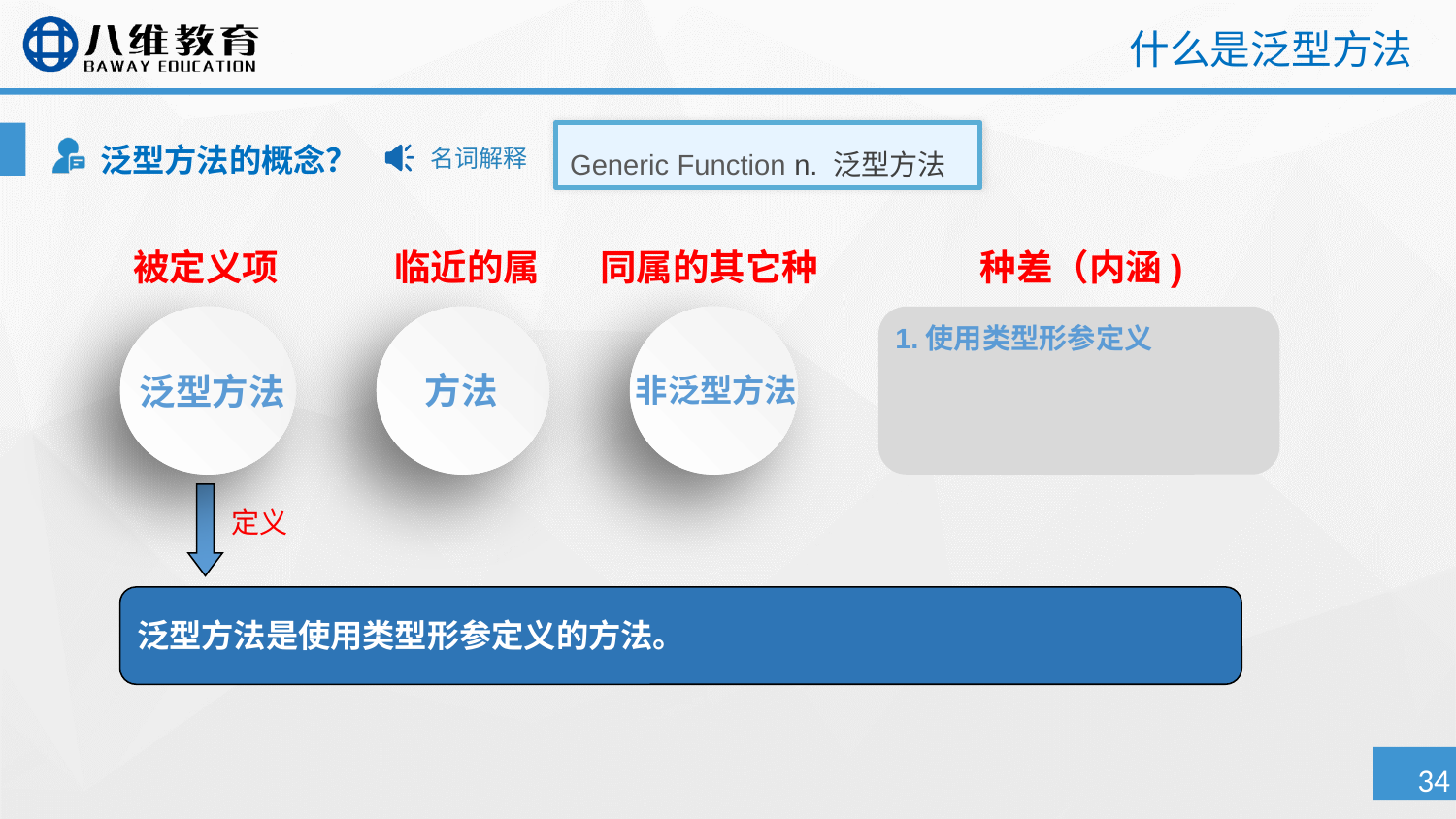

# 什么是泛型方法
Generic Function n. 泛型方法
泛型方法的概念？

名词解释
被定义项
临近的属
同属的其它种
种差（内涵)

泛型方法

方法

非泛型方法

1.使用类型形参定义

定义

泛型方法是使用类型形参定义的方法。